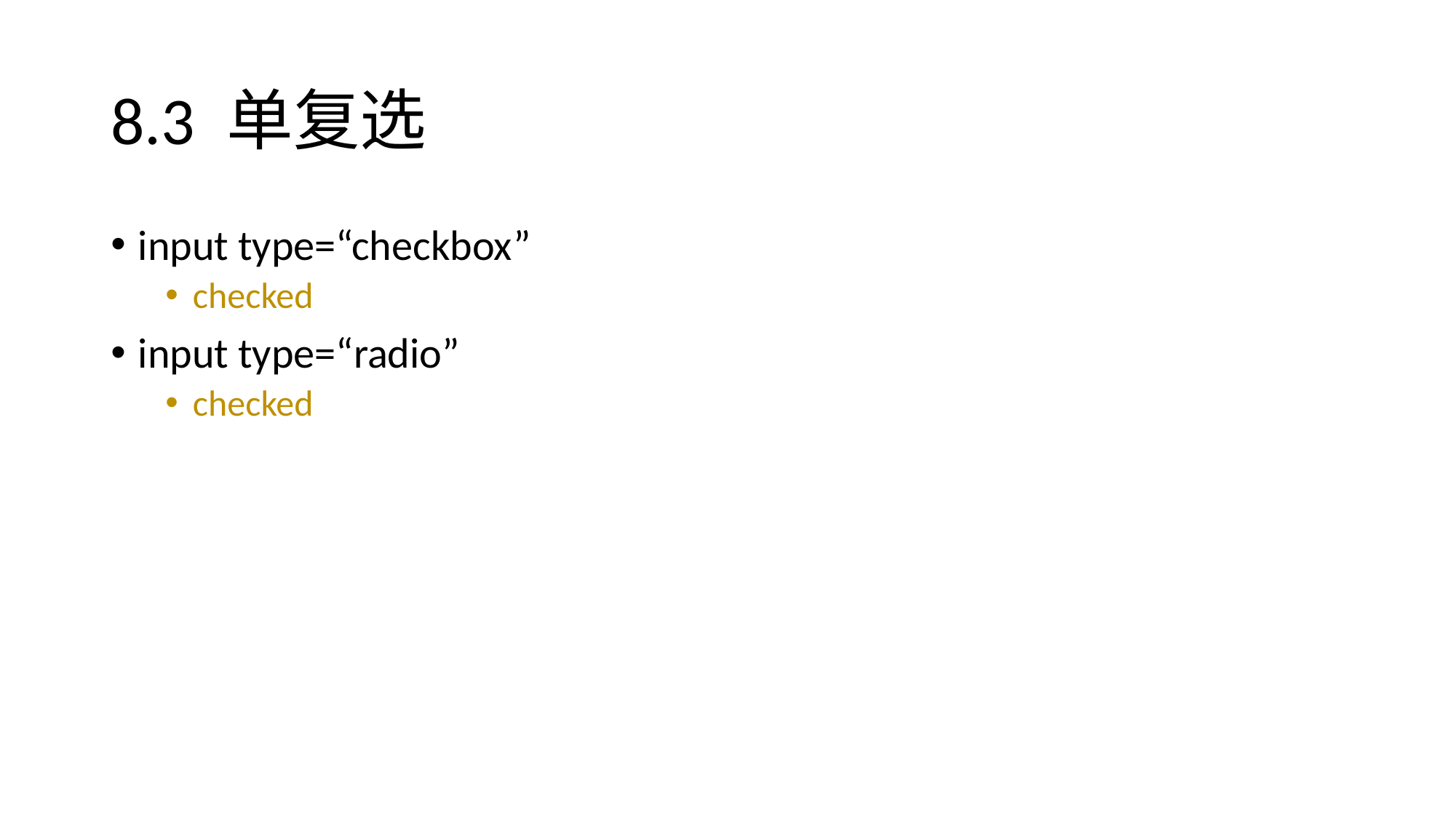

# 8.3 单复选
input type=“checkbox”
checked
input type=“radio”
checked